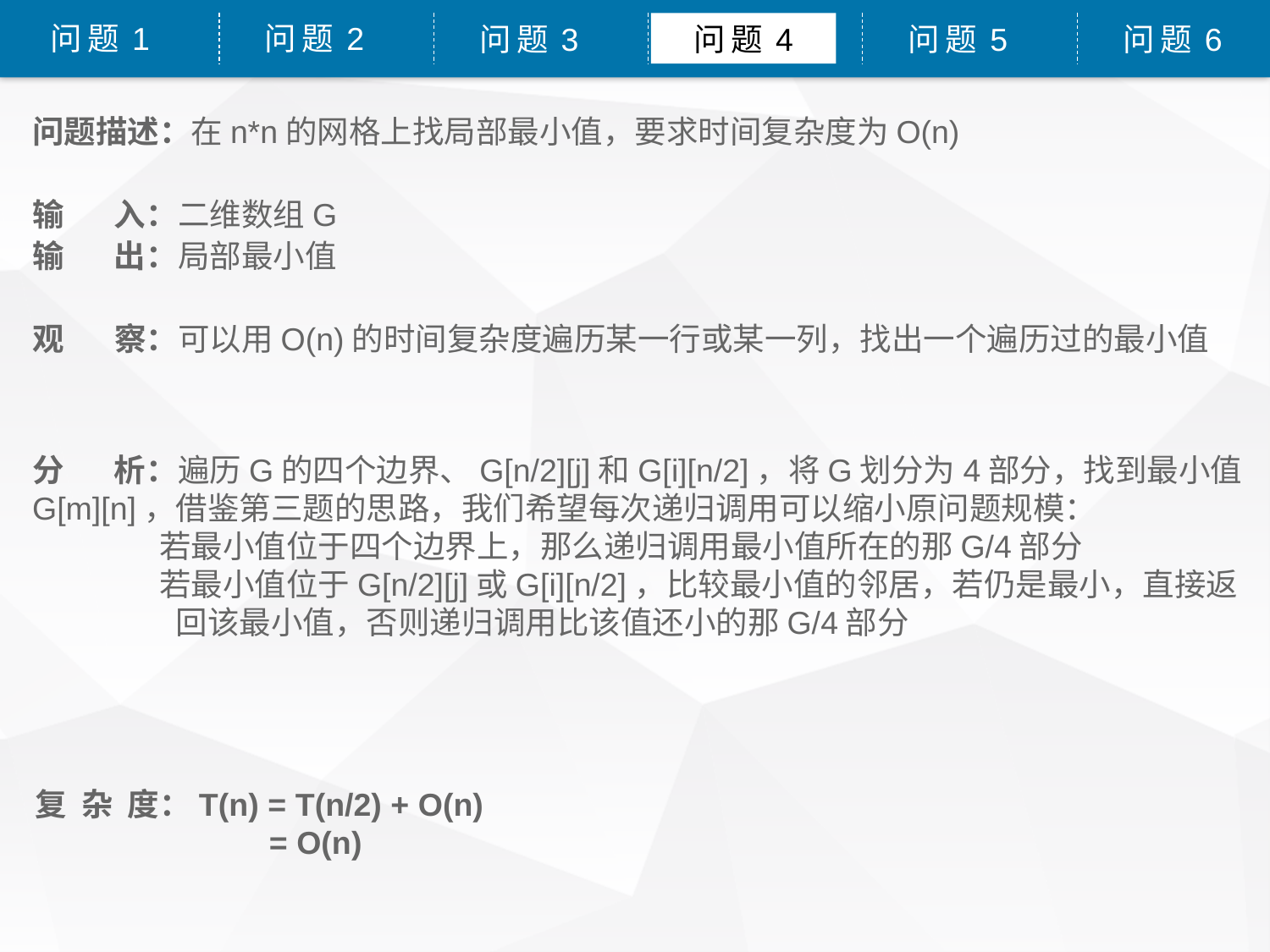

问题1
问题2
问题3
问题4
问题5
问题6
问题描述：在n*n的网格上找局部最小值，要求时间复杂度为O(n)
输       入：二维数组G
输       出：局部最小值
观       察：可以用O(n)的时间复杂度遍历某一行或某一列，找出一个遍历过的最小值
分       析：遍历G的四个边界、G[n/2][j]和G[i][n/2]，将G划分为4部分，找到最小值G[m][n]，借鉴第三题的思路，我们希望每次递归调用可以缩小原问题规模：
	若最小值位于四个边界上，那么递归调用最小值所在的那G/4部分
	若最小值位于G[n/2][j]或G[i][n/2]，比较最小值的邻居，若仍是最小，直接返                       回该最小值，否则递归调用比该值还小的那G/4部分
复  杂  度：T(n) = T(n/2) + O(n)
	            = O(n)